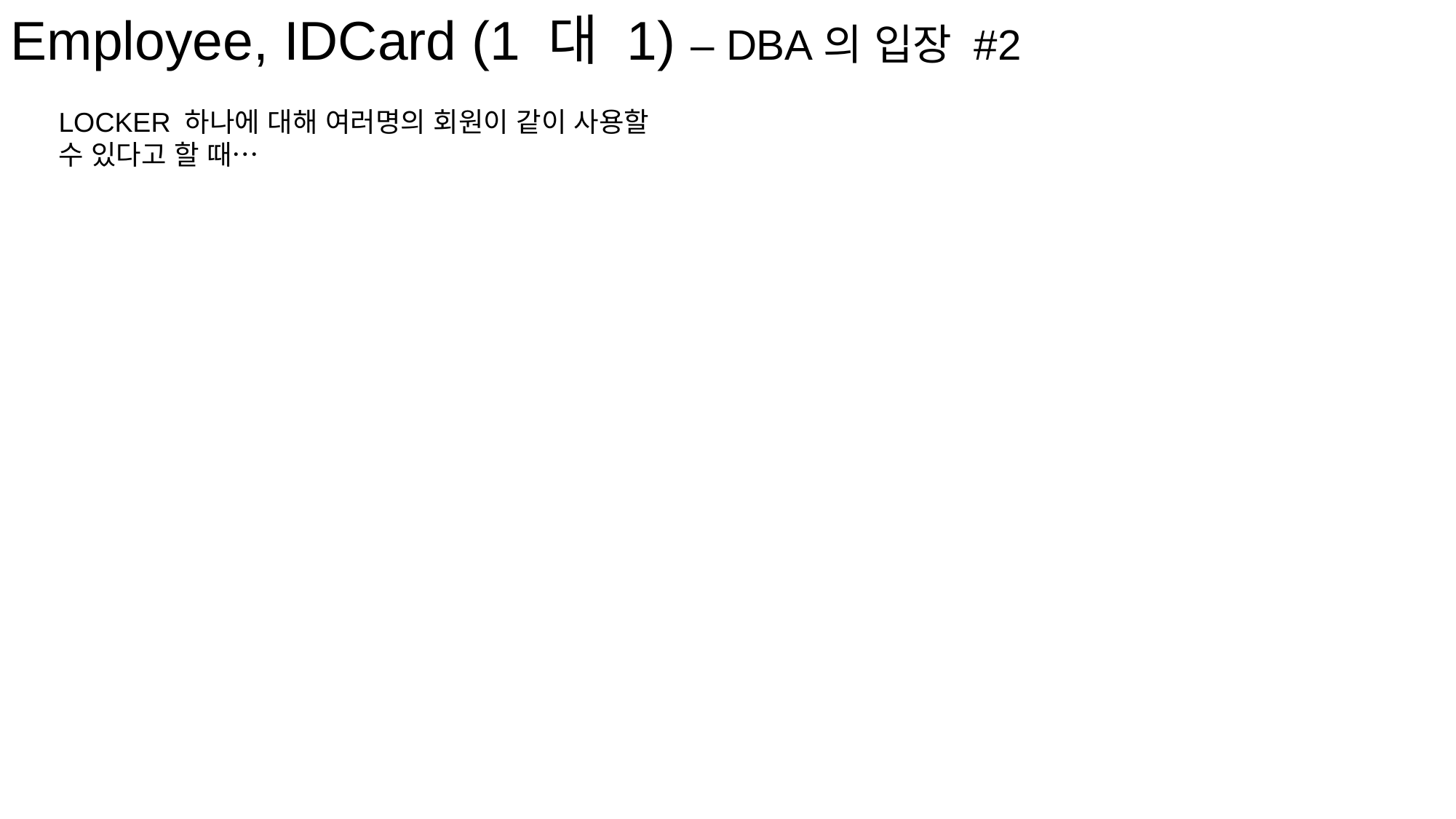

Employee, IDCard (1 대 1) – DBA의 입장 #2
LOCKER 하나에 대해 여러명의 회원이 같이 사용할 수 있다고 할 때…